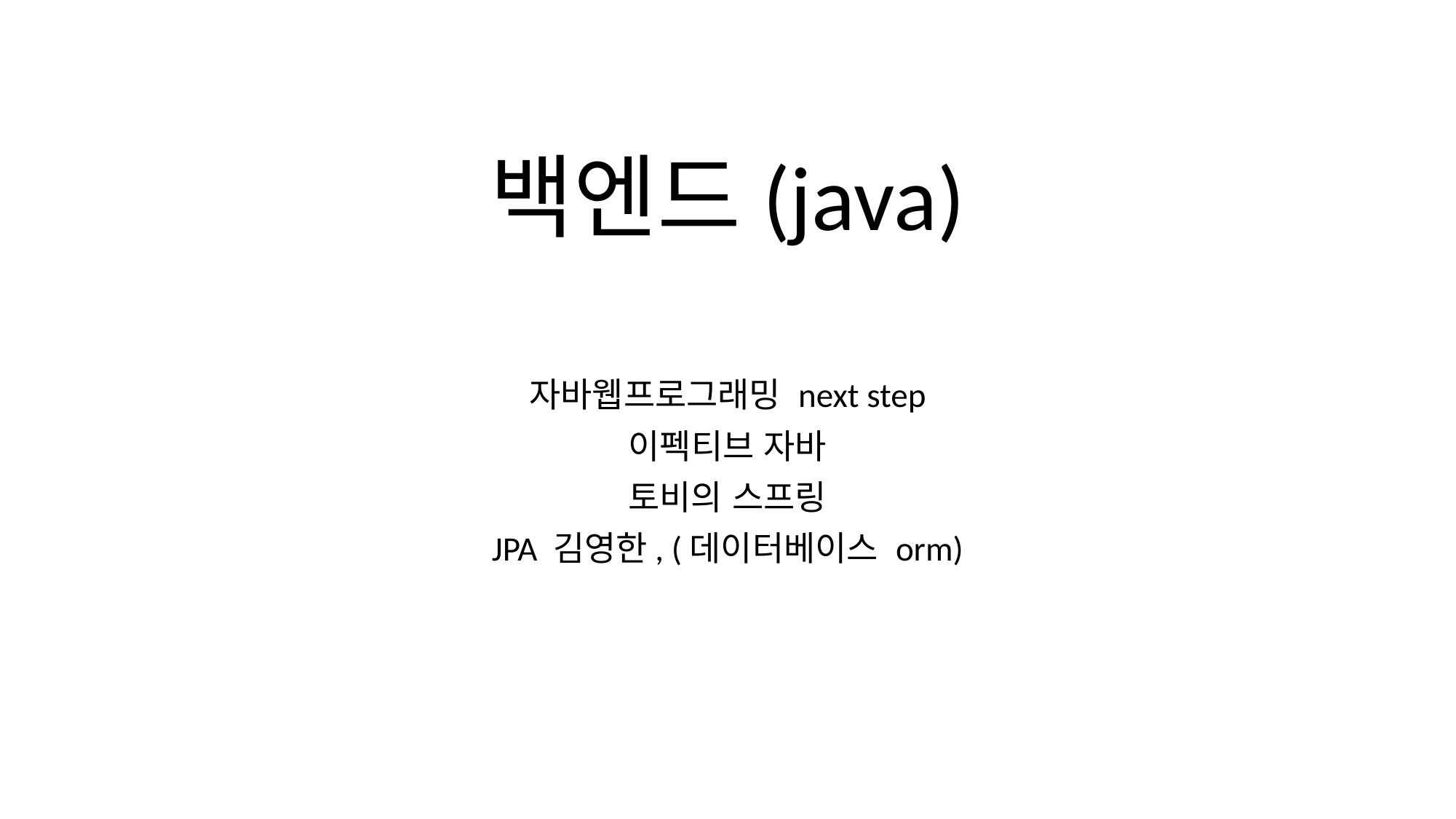

# 백엔드(java)

자바웹프로그래밍 next step
이펙티브 자바
토비의 스프링
JPA 김영한, (데이터베이스 orm)